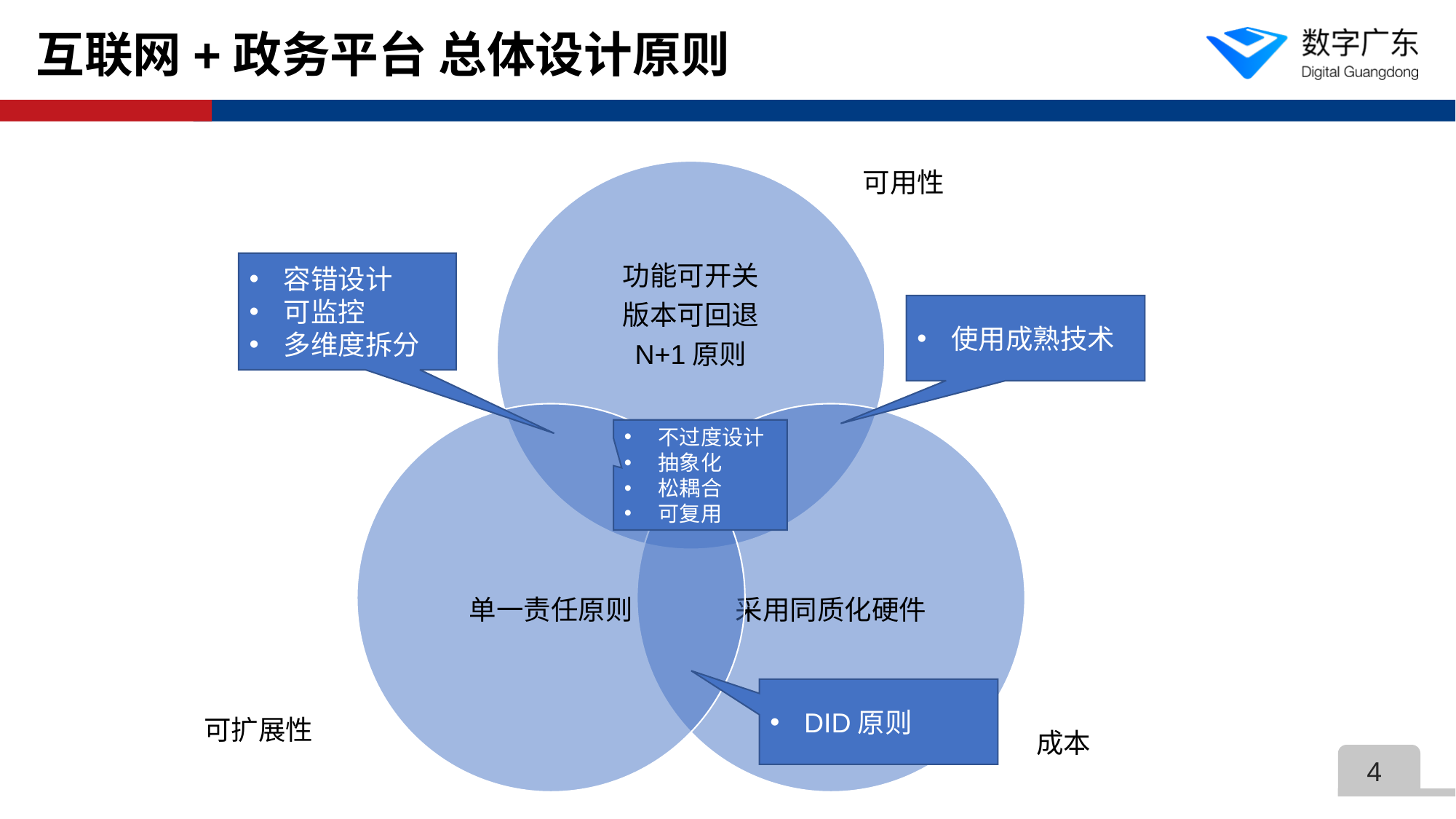

互联网+政务平台 总体设计原则
功能可开关
版本可回退
N+1原则
采用同质化硬件
单一责任原则
可用性
容错设计
可监控
多维度拆分
使用成熟技术
不过度设计
抽象化
松耦合
可复用
DID原则
可扩展性
成本